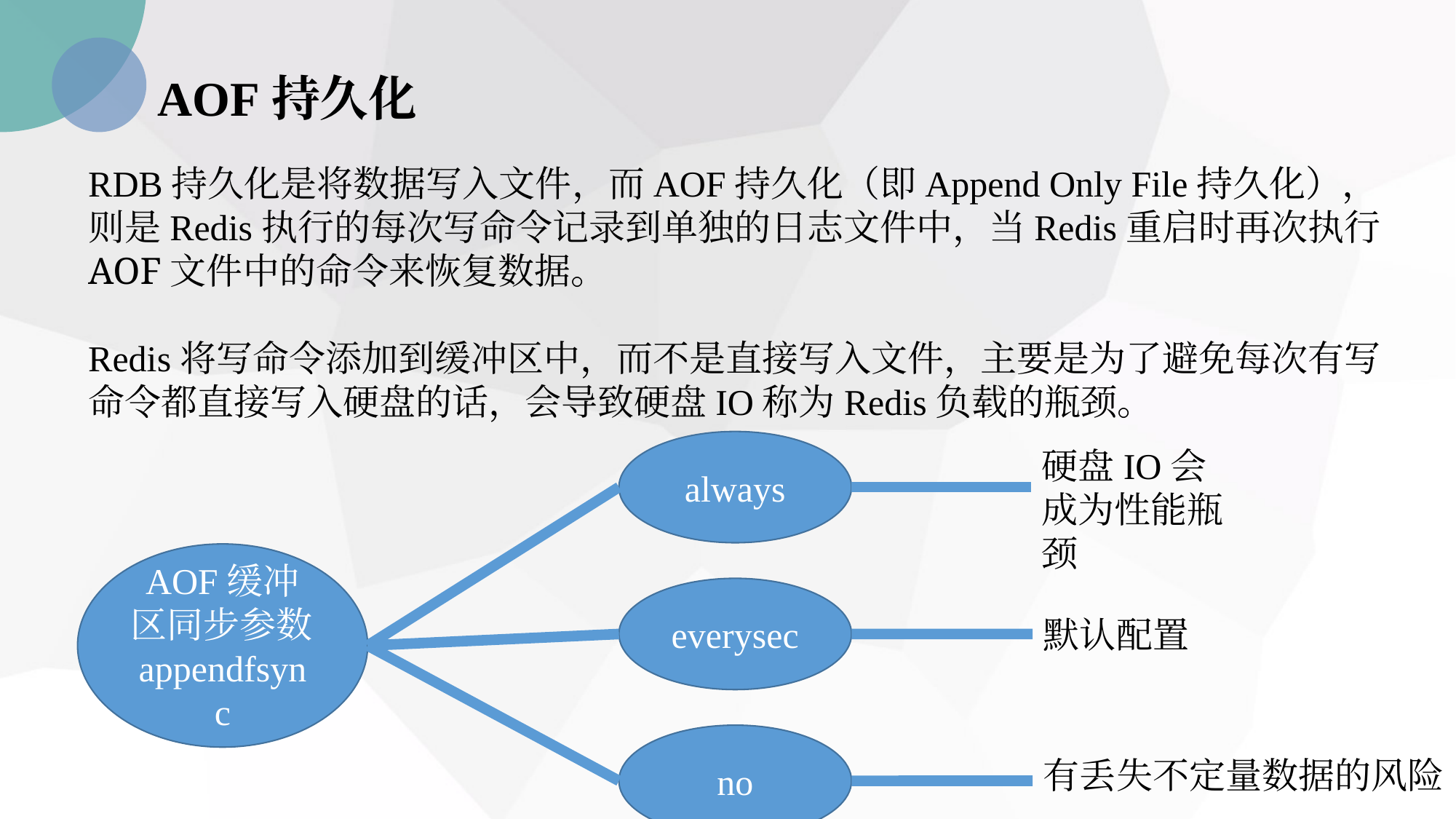

AOF持久化
RDB持久化是将数据写入文件，而AOF持久化（即Append Only File持久化），则是Redis执行的每次写命令记录到单独的日志文件中，当Redis重启时再次执行AOF文件中的命令来恢复数据。

Redis将写命令添加到缓冲区中，而不是直接写入文件，主要是为了避免每次有写命令都直接写入硬盘的话，会导致硬盘IO称为Redis负载的瓶颈。

always
硬盘IO会成为性能瓶颈
AOF缓冲区同步参数appendfsync
everysec
默认配置
no
有丢失不定量数据的风险